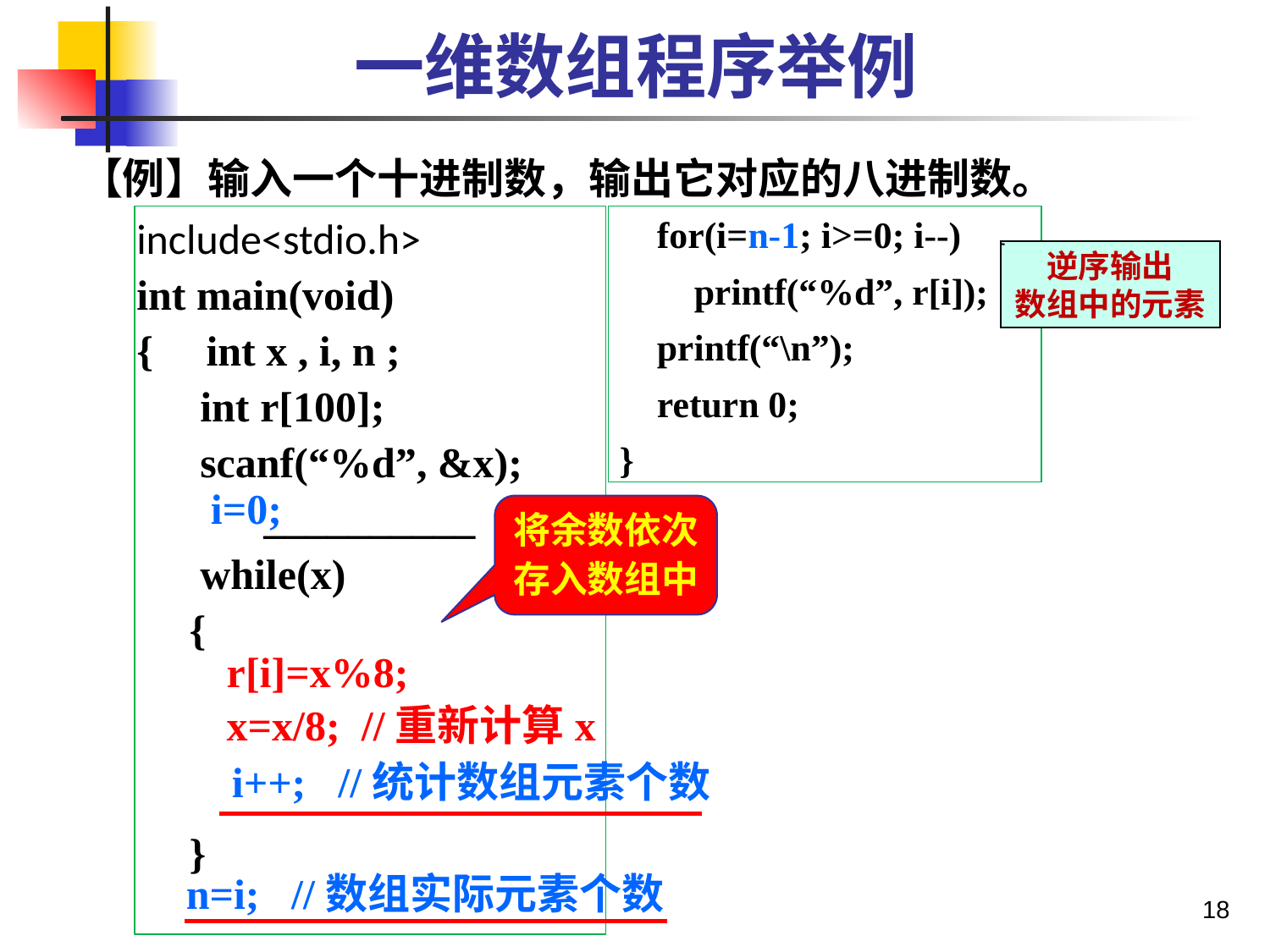

# 一维数组程序举例
【例】输入一个十进制数，输出它对应的八进制数。
include<stdio.h>
int main(void)
{     int x , i, n ;
      int r[100];
      scanf(“%d”, &x);
	__________
      while(x)
     {

     }

     for(i=n-1; i>=0; i--)
         printf(“%d”, r[i]);
     printf(“\n”);
     return 0;
 }
逆序输出
数组中的元素
i=0;
将余数依次存入数组中
r[i]=x%8;
x=x/8;  //重新计算x
i++;   //统计数组元素个数
n=i;   //数组实际元素个数
18